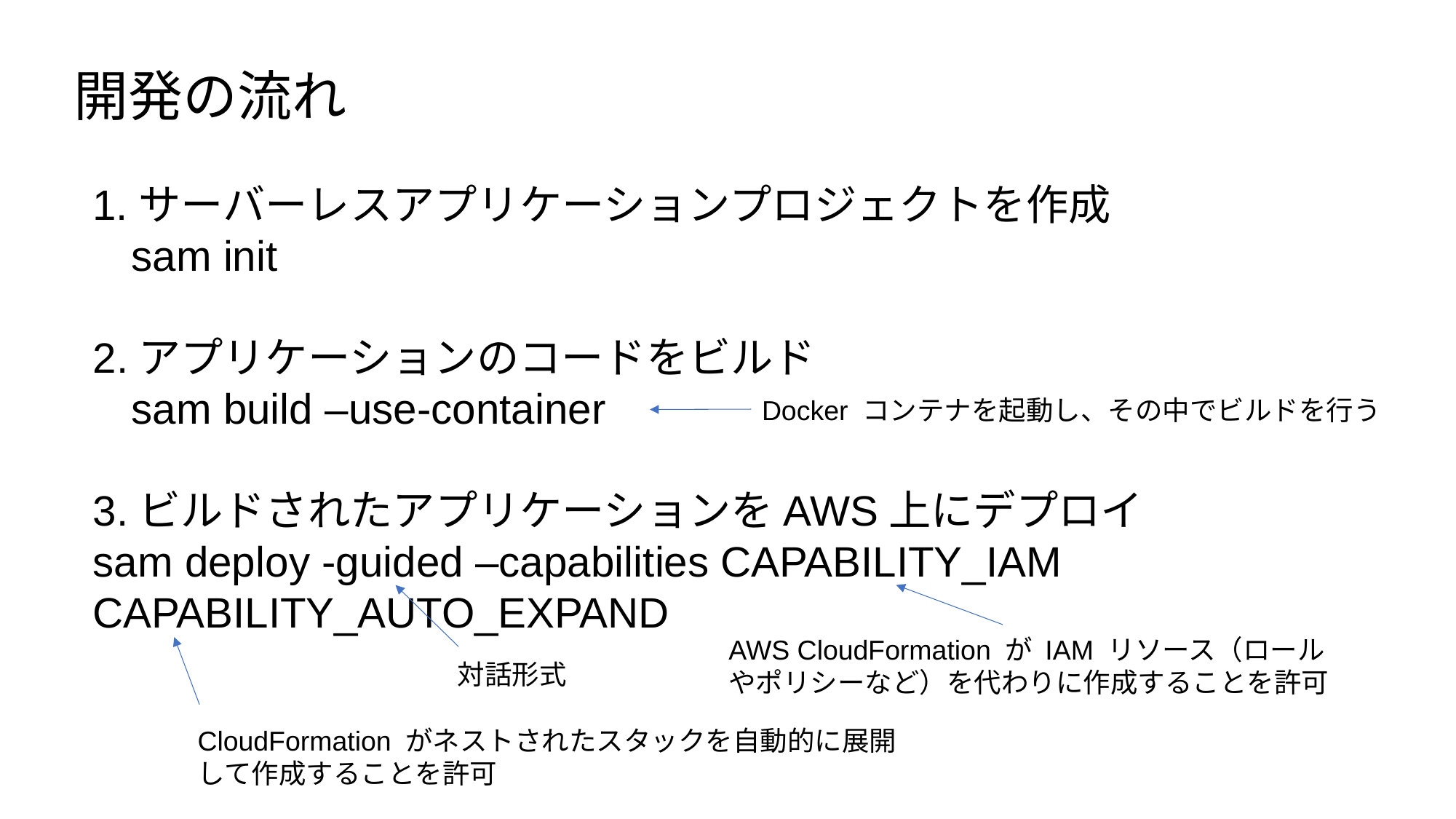

開発の流れ
1.サーバーレスアプリケーションプロジェクトを作成
   sam init
2.アプリケーションのコードをビルド
   sam build –use-container
Docker コンテナを起動し、その中でビルドを行う
3.ビルドされたアプリケーションをAWS上にデプロイ
sam deploy -guided –capabilities CAPABILITY_IAM CAPABILITY_AUTO_EXPAND
AWS CloudFormation が IAM リソース（ロールやポリシーなど）を代わりに作成することを許可
対話形式
CloudFormation がネストされたスタックを自動的に展開して作成することを許可